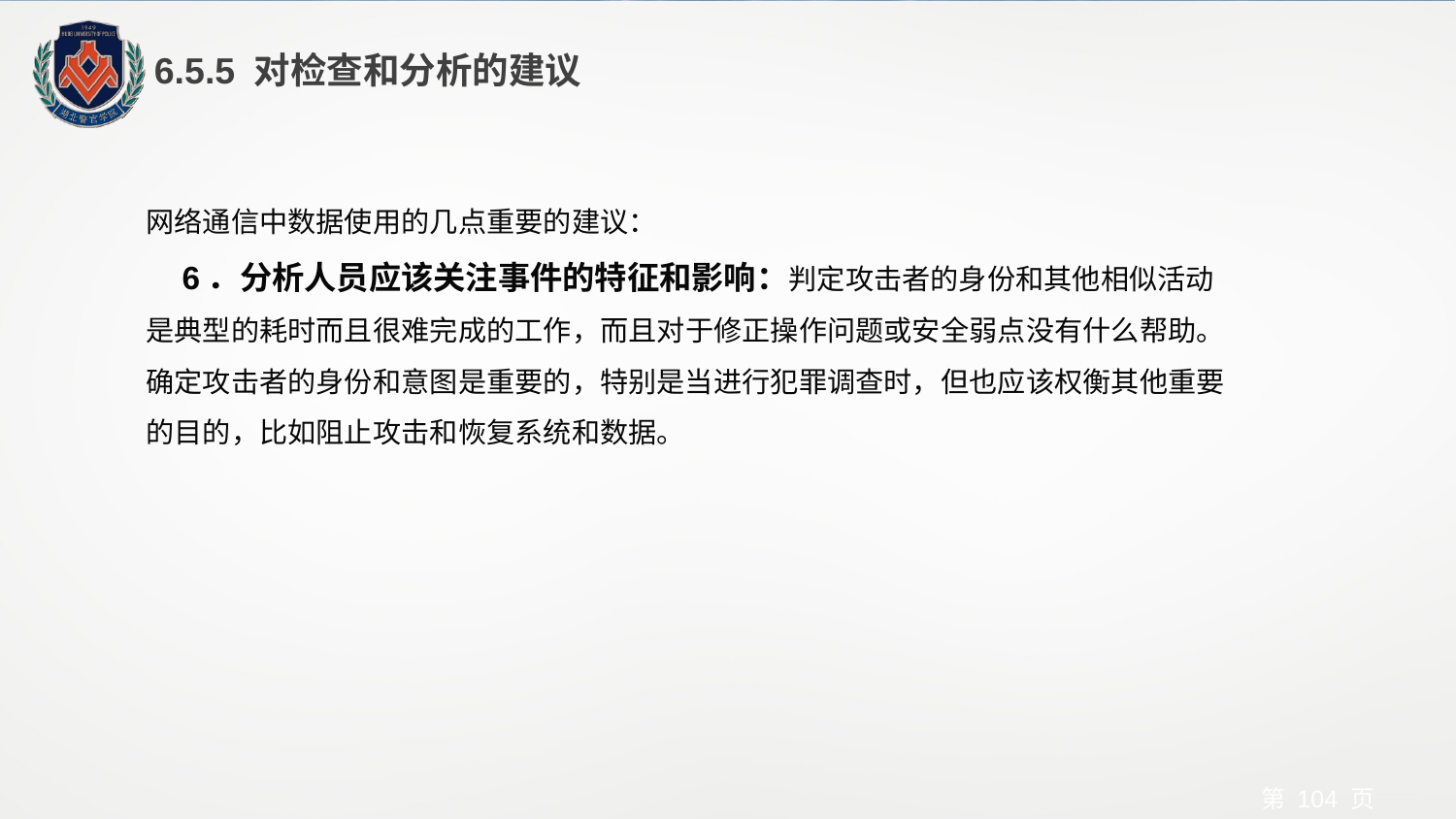

6.5.5 对检查和分析的建议
网络通信中数据使用的几点重要的建议：
    6．分析人员应该关注事件的特征和影响：判定攻击者的身份和其他相似活动是典型的耗时而且很难完成的工作，而且对于修正操作问题或安全弱点没有什么帮助。确定攻击者的身份和意图是重要的，特别是当进行犯罪调查时，但也应该权衡其他重要的目的，比如阻止攻击和恢复系统和数据。